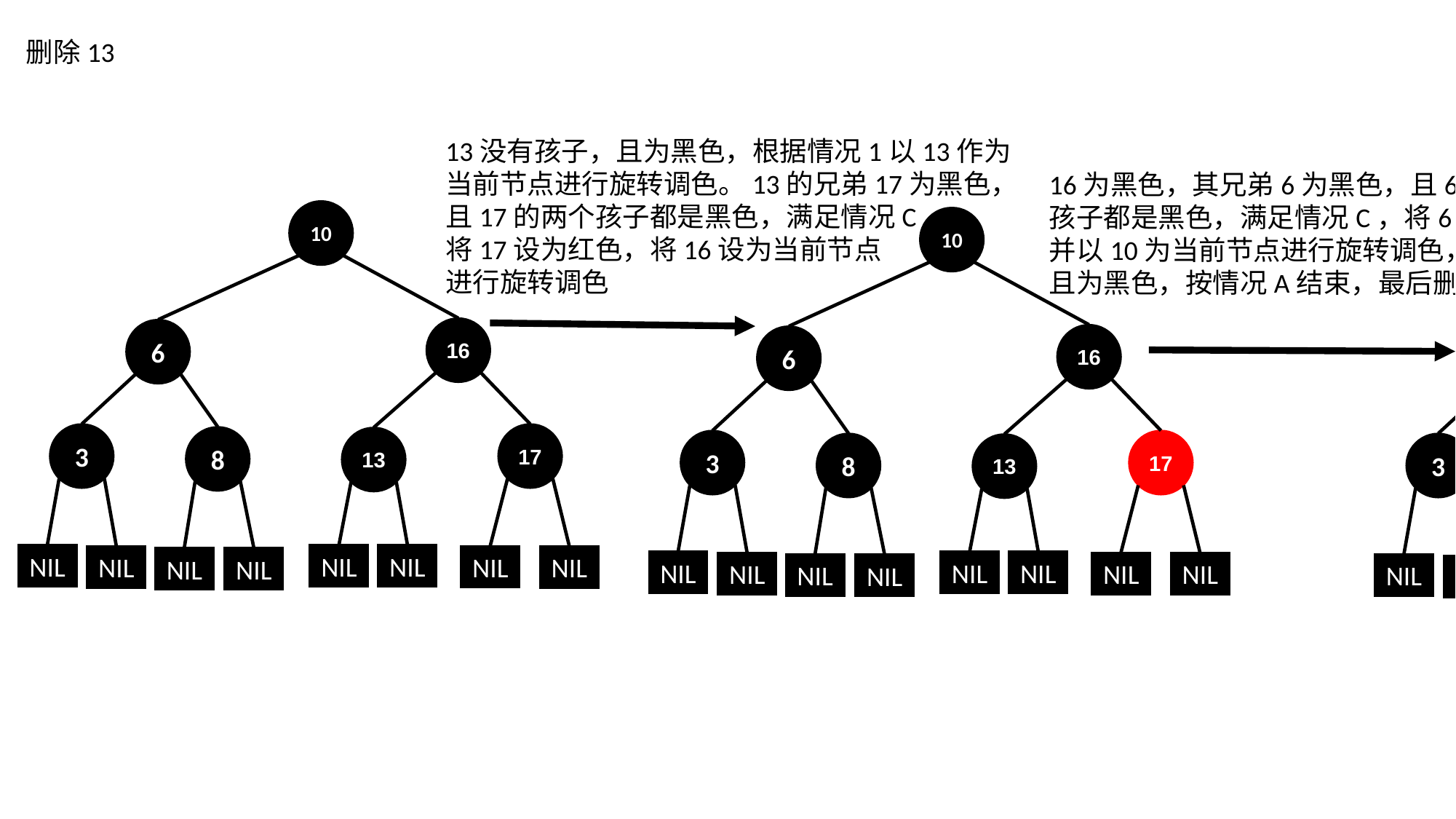

删除13
13没有孩子，且为黑色，根据情况1以13作为
当前节点进行旋转调色。13的兄弟17为黑色，
且17的两个孩子都是黑色，满足情况C，
将17设为红色，将16设为当前节点
进行旋转调色
16为黑色，其兄弟6为黑色，且6的两个
孩子都是黑色，满足情况C，将6设为红色，
并以10为当前节点进行旋转调色，10为根，
且为黑色，按情况A结束，最后删除13
10
10
10
16
6
16
16
6
6
3
17
8
13
3
17
8
3
13
17
8
NIL
NIL
NIL
NIL
NIL
NIL
NIL
NIL
NIL
NIL
NIL
NIL
NIL
NIL
NIL
NIL
NIL
NIL
NIL
NIL
NIL
NIL
NIL